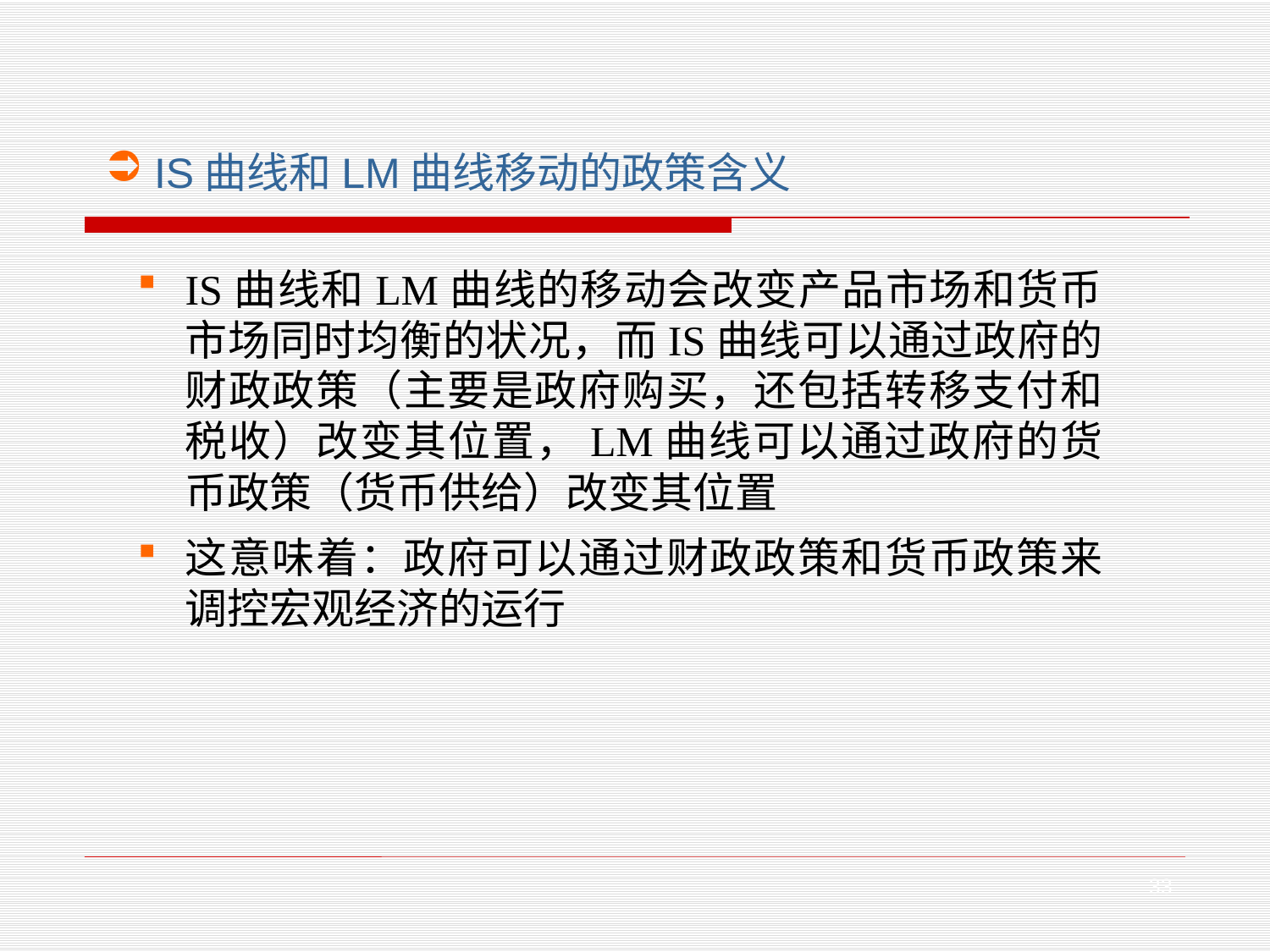

IS曲线和LM曲线移动的政策含义
IS曲线和LM曲线的移动会改变产品市场和货币市场同时均衡的状况，而IS曲线可以通过政府的财政政策（主要是政府购买，还包括转移支付和税收）改变其位置，LM曲线可以通过政府的货币政策（货币供给）改变其位置
这意味着：政府可以通过财政政策和货币政策来调控宏观经济的运行
33